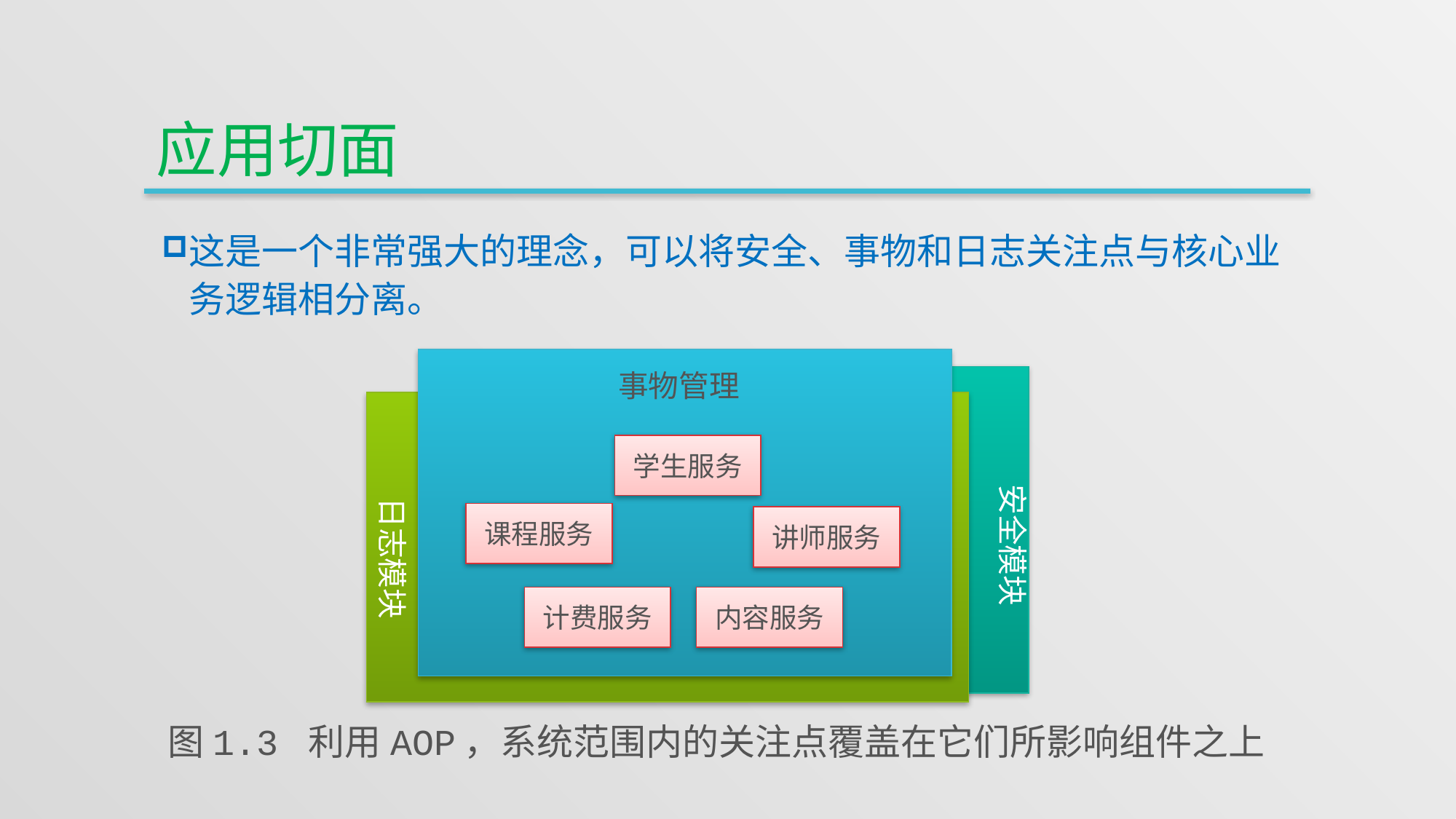

# 应用切面
这是一个非常强大的理念，可以将安全、事物和日志关注点与核心业务逻辑相分离。

事物管理

学生服务
安全模块
日志模块
课程服务
讲师服务
计费服务
内容服务
图1.3 利用AOP，系统范围内的关注点覆盖在它们所影响组件之上